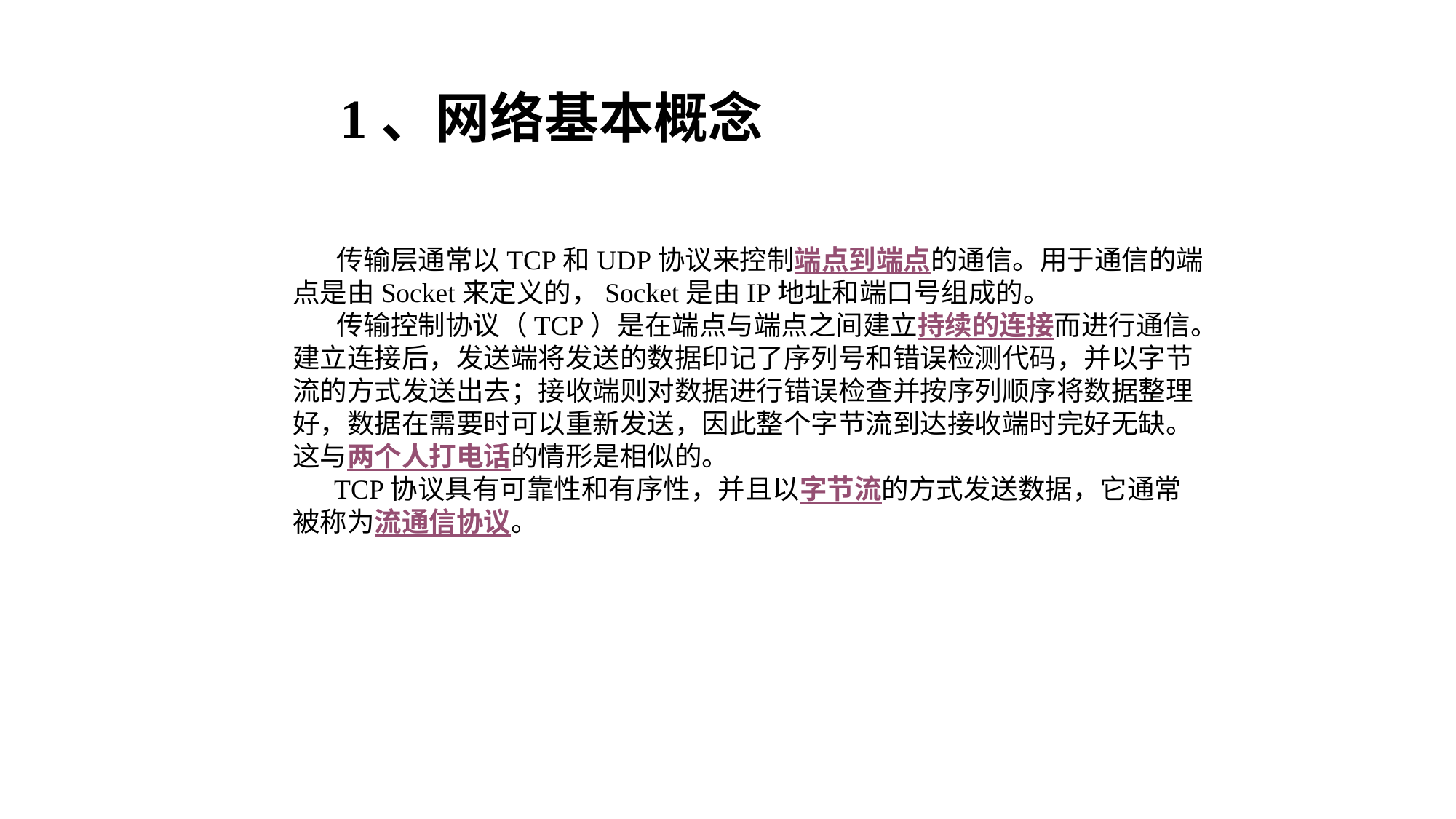

1、网络基本概念
      传输层通常以TCP和UDP协议来控制端点到端点的通信。用于通信的端点是由Socket来定义的，Socket是由IP地址和端口号组成的。
      传输控制协议（TCP）是在端点与端点之间建立持续的连接而进行通信。建立连接后，发送端将发送的数据印记了序列号和错误检测代码，并以字节流的方式发送出去；接收端则对数据进行错误检查并按序列顺序将数据整理好，数据在需要时可以重新发送，因此整个字节流到达接收端时完好无缺。这与两个人打电话的情形是相似的。
      TCP协议具有可靠性和有序性，并且以字节流的方式发送数据，它通常被称为流通信协议。